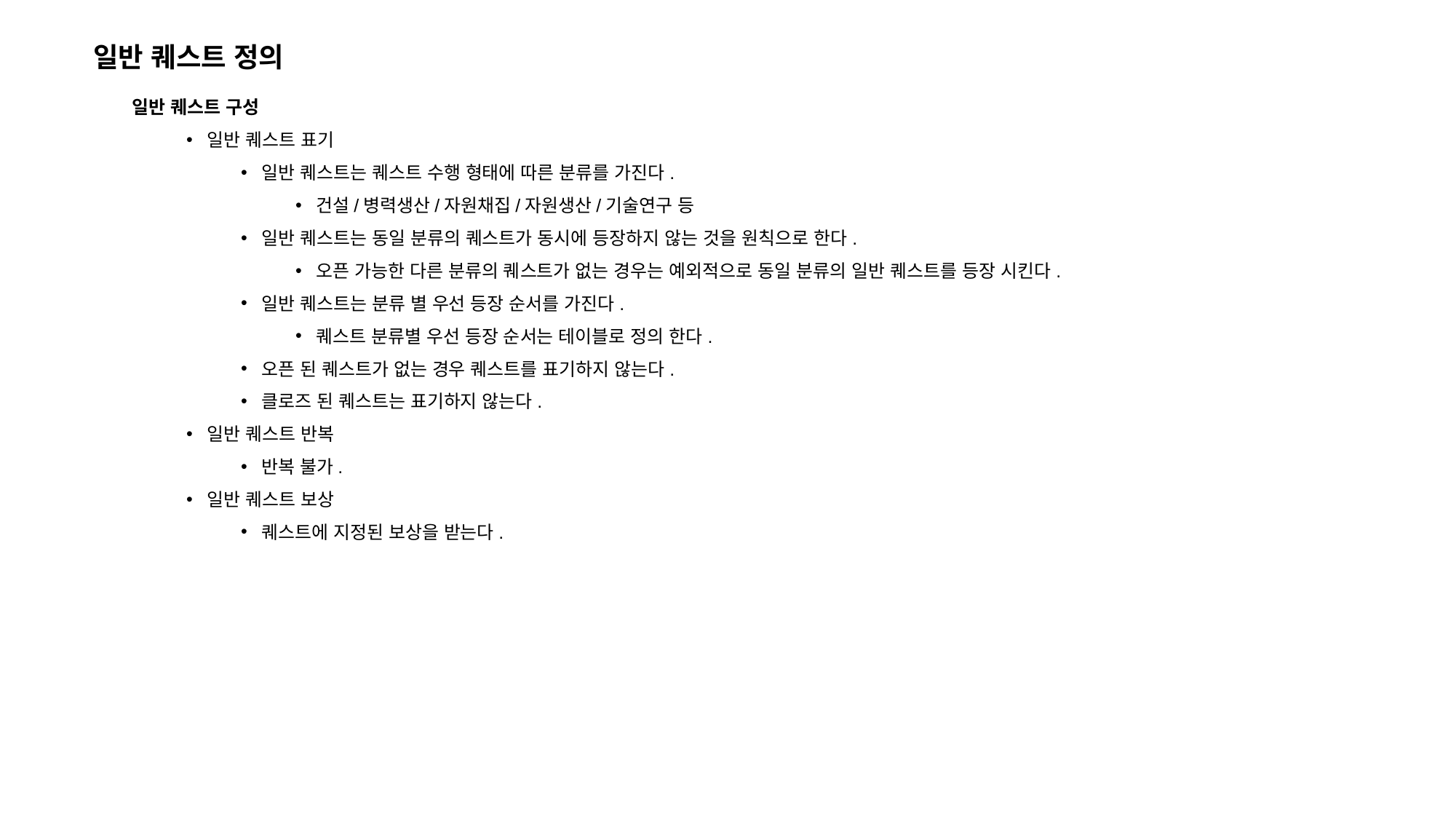

일반 퀘스트 정의
일반 퀘스트 구성
일반 퀘스트 표기
일반 퀘스트는 퀘스트 수행 형태에 따른 분류를 가진다.
건설/병력생산/자원채집/자원생산/기술연구 등
일반 퀘스트는 동일 분류의 퀘스트가 동시에 등장하지 않는 것을 원칙으로 한다.
오픈 가능한 다른 분류의 퀘스트가 없는 경우는 예외적으로 동일 분류의 일반 퀘스트를 등장 시킨다.
일반 퀘스트는 분류 별 우선 등장 순서를 가진다.
퀘스트 분류별 우선 등장 순서는 테이블로 정의 한다.
오픈 된 퀘스트가 없는 경우 퀘스트를 표기하지 않는다.
클로즈 된 퀘스트는 표기하지 않는다.
일반 퀘스트 반복
반복 불가.
일반 퀘스트 보상
퀘스트에 지정된 보상을 받는다.